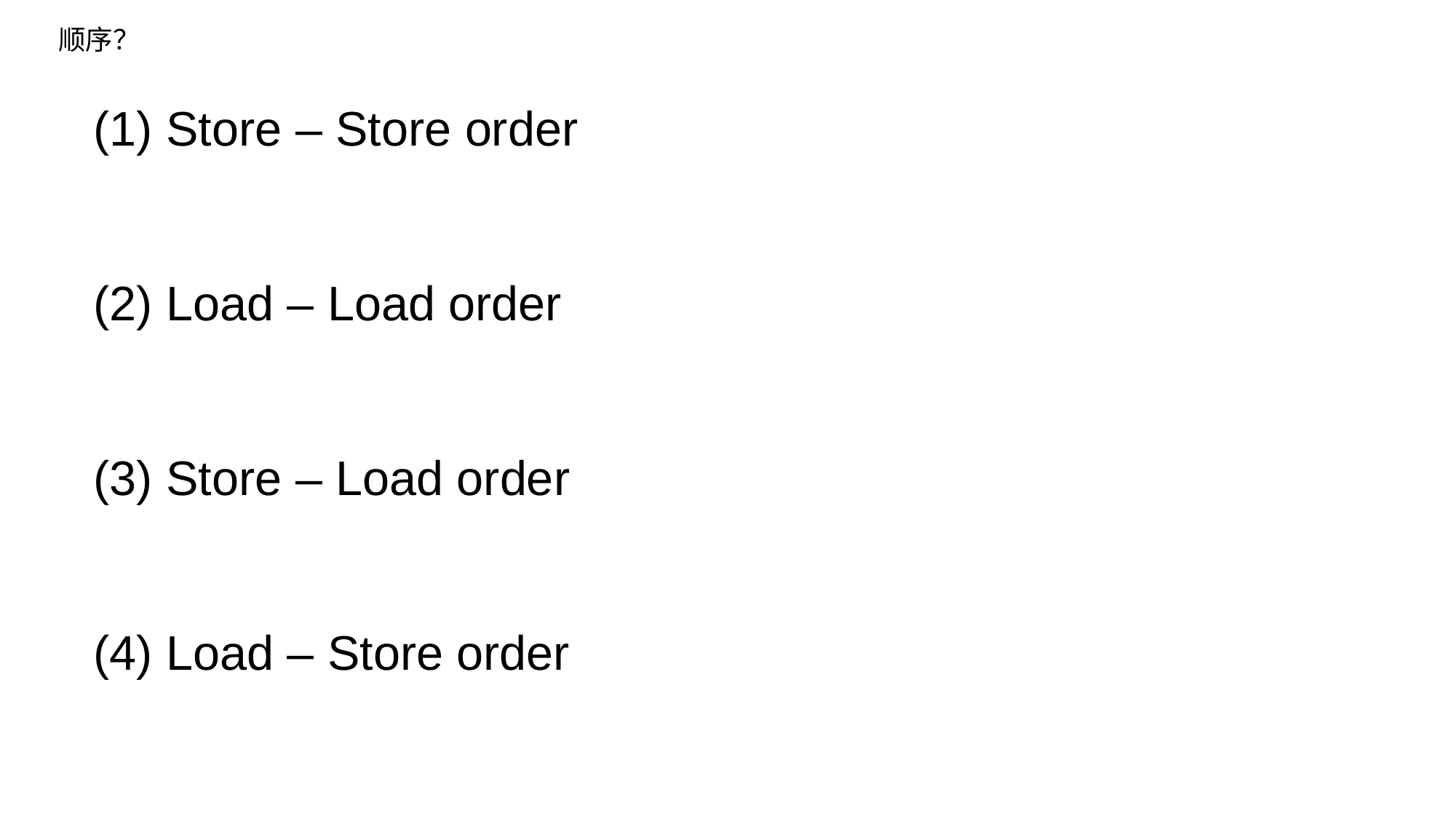

顺序？
(1) Store – Store order

(2) Load – Load order

(3) Store – Load order

(4) Load – Store order